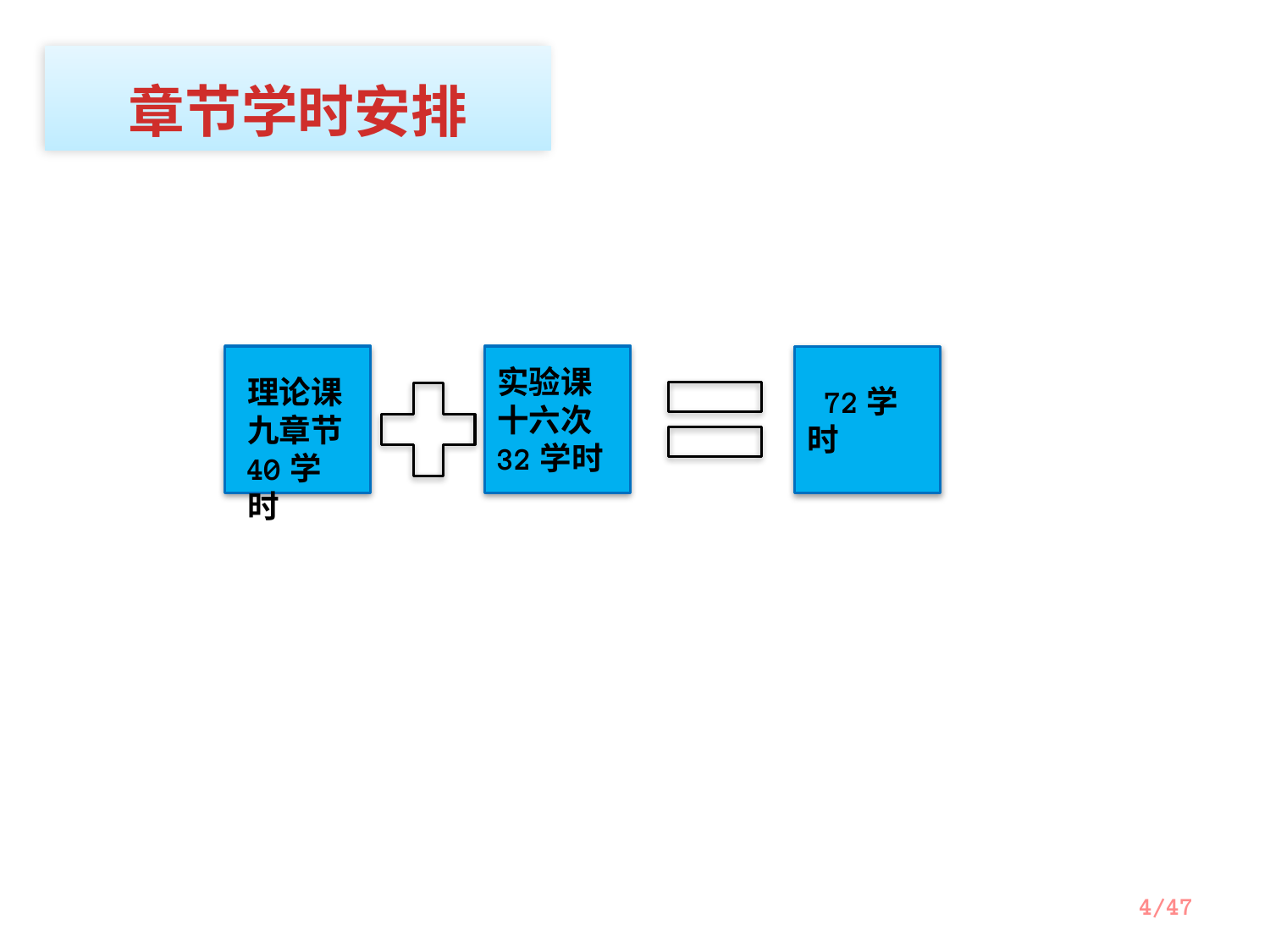

章节学时安排

实验课
十六次
32学时
 72学时

理论课
九章节
40学时

4/47